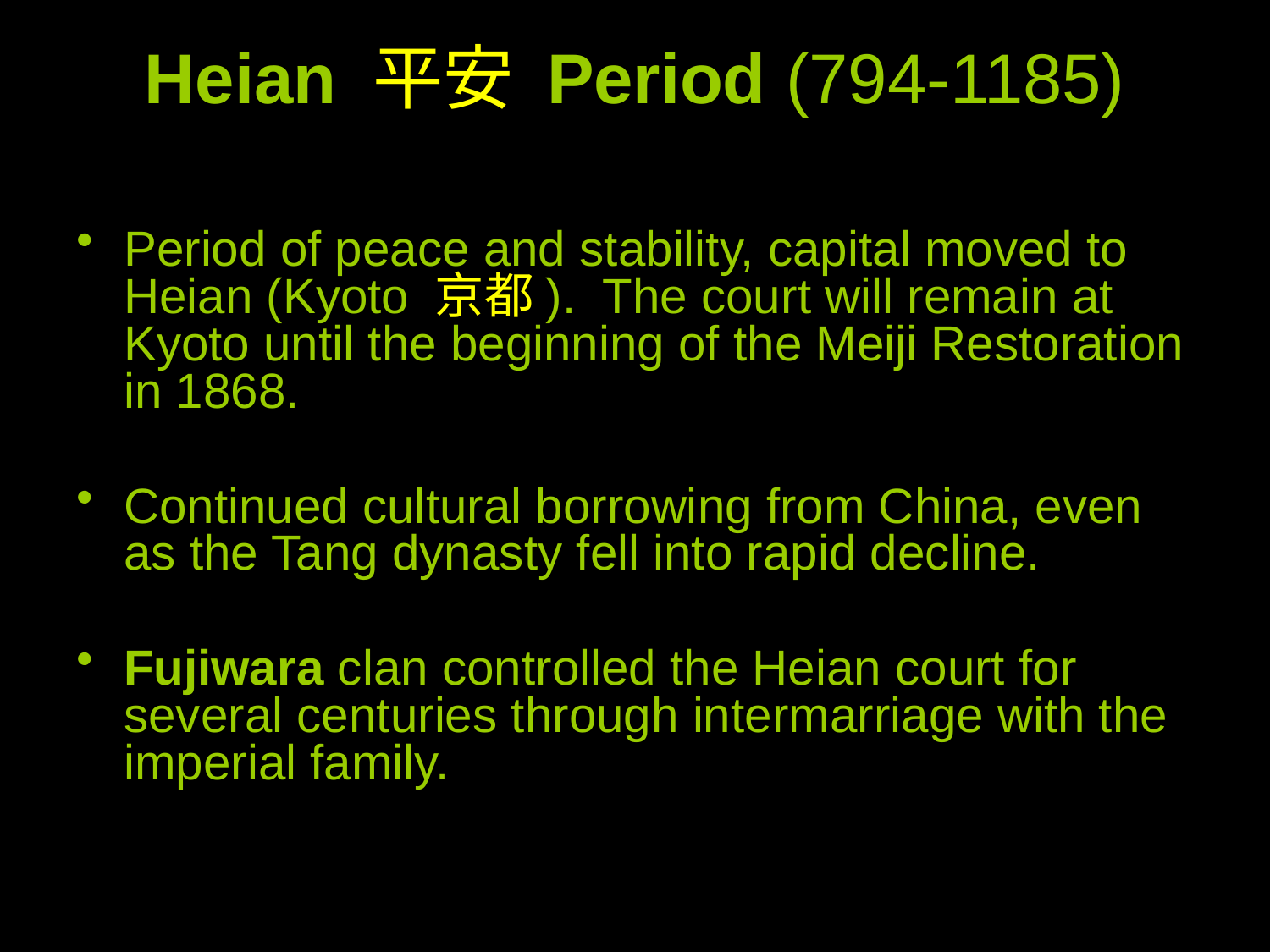

# Heian 平安 Period (794-1185)
Period of peace and stability, capital moved to Heian (Kyoto 京都).  The court will remain at Kyoto until the beginning of the Meiji Restoration in 1868.

Continued cultural borrowing from China, even as the Tang dynasty fell into rapid decline.

Fujiwara clan controlled the Heian court for several centuries through intermarriage with the imperial family.